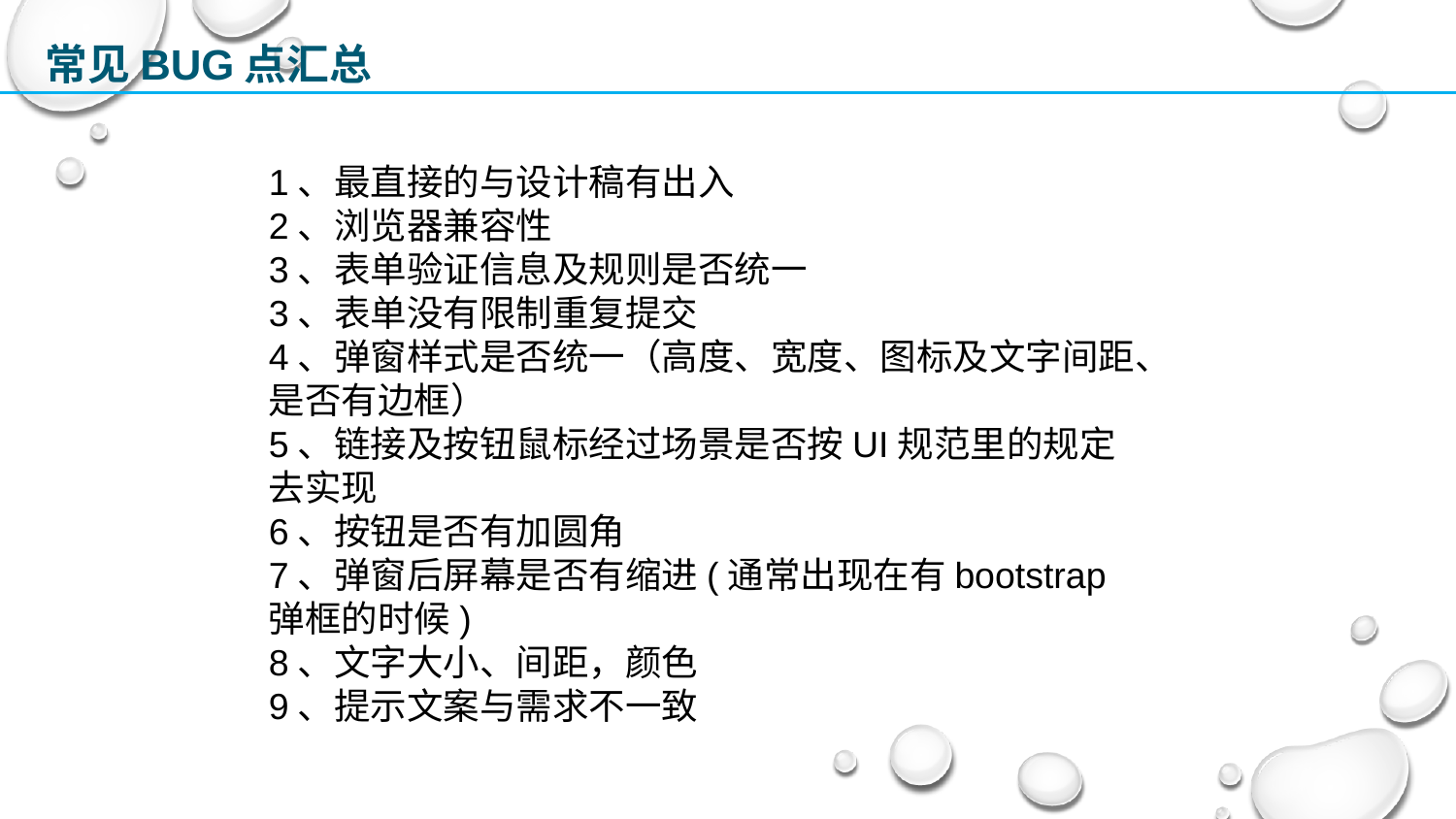

常见BUG点汇总
1、最直接的与设计稿有出入
2、浏览器兼容性
3、表单验证信息及规则是否统一
3、表单没有限制重复提交
4、弹窗样式是否统一（高度、宽度、图标及文字间距、是否有边框）
5、链接及按钮鼠标经过场景是否按UI规范里的规定去实现
6、按钮是否有加圆角
7、弹窗后屏幕是否有缩进(通常出现在有bootstrap弹框的时候)
8、文字大小、间距，颜色
9、提示文案与需求不一致